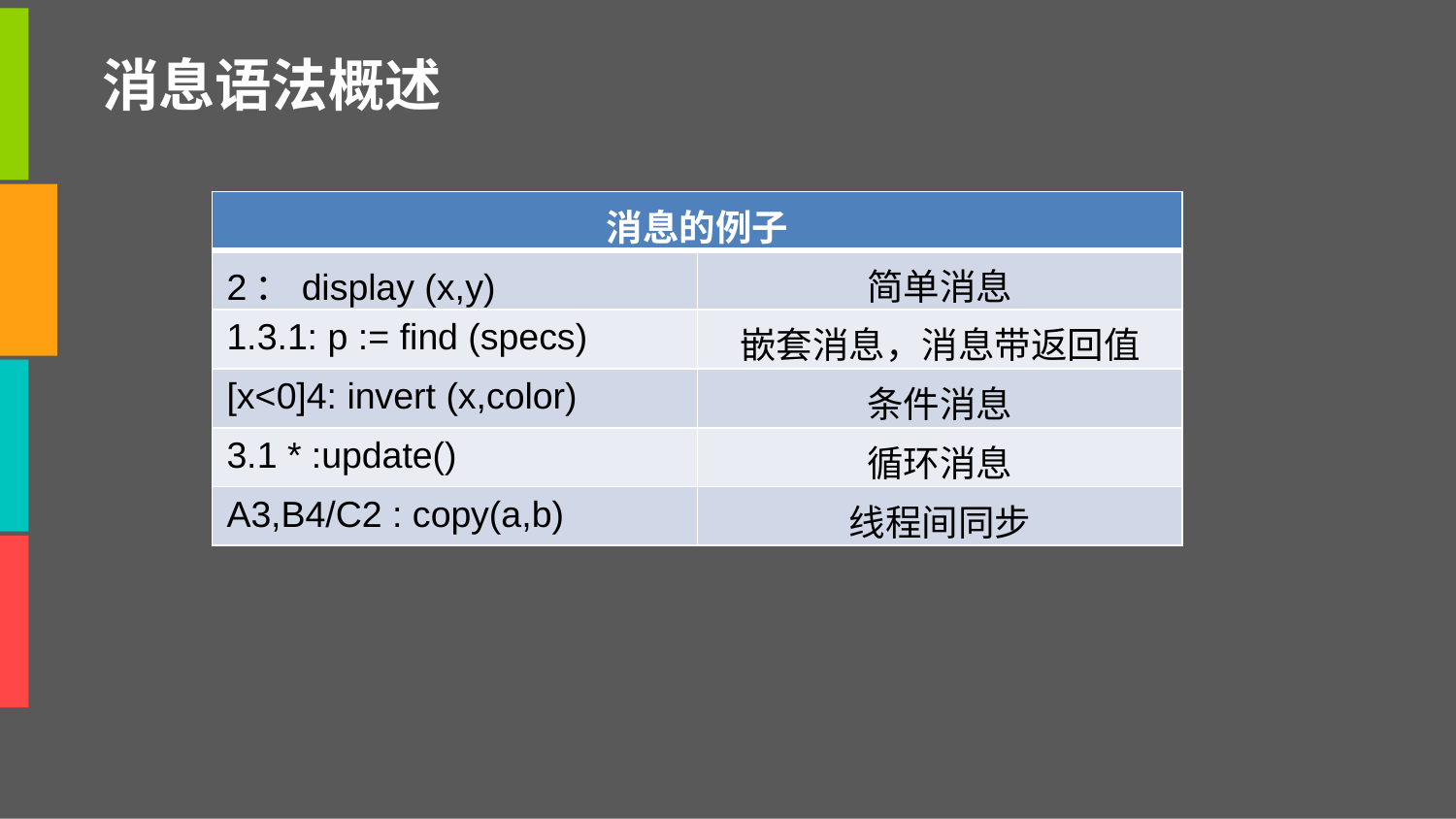

消息语法概述

| 消息的例子 |  |
| --- | --- |
| 2：display (x,y) | 简单消息 |
| 1.3.1: p := find (specs) | 嵌套消息，消息带返回值 |
| [x<0]4: invert (x,color) | 条件消息 |
| 3.1 \* :update() | 循环消息 |
| A3,B4/C2 : copy(a,b) | 线程间同步 |